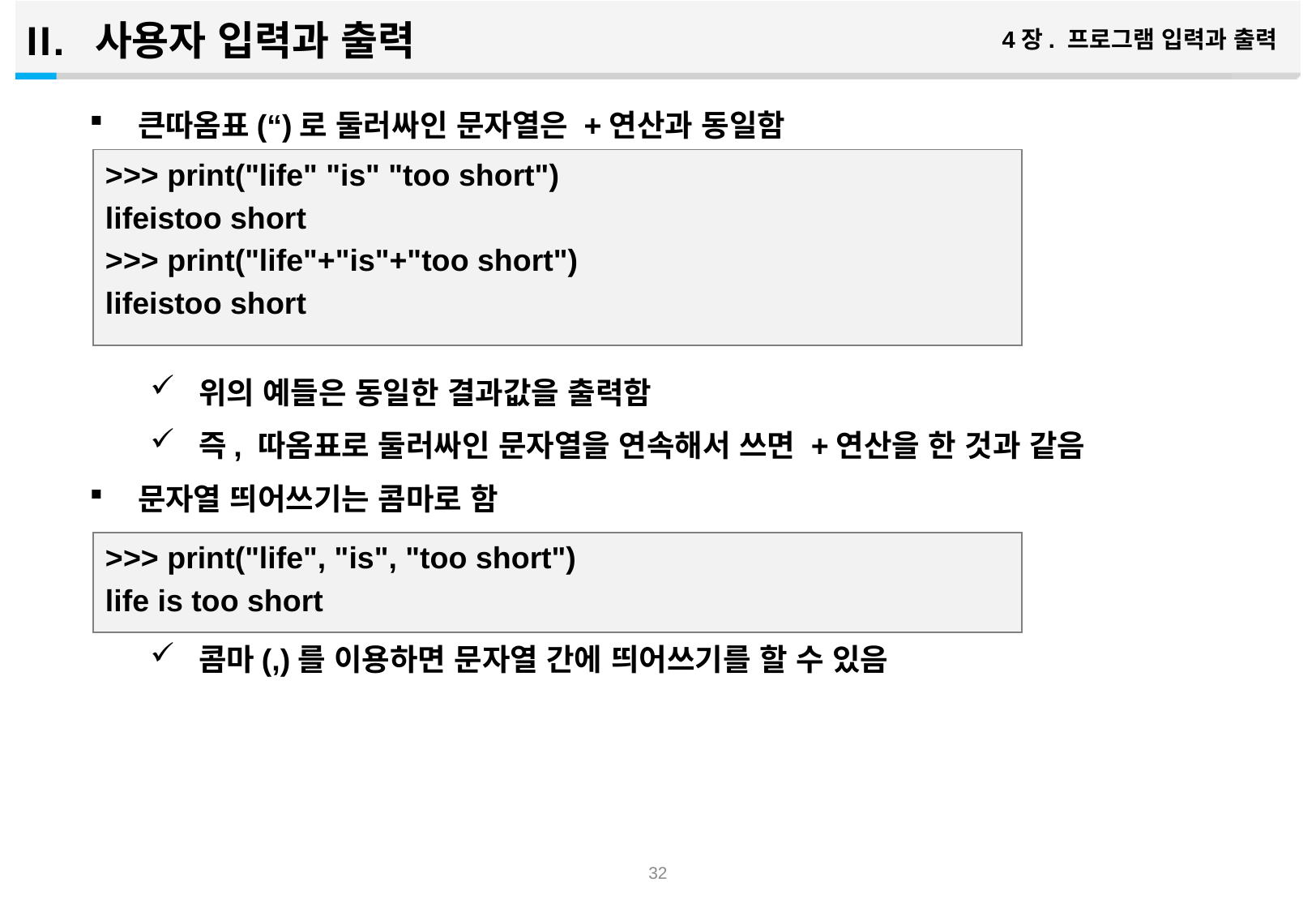

사용자 입력과 출력
4장. 프로그램 입력과 출력
큰따옴표(“)로 둘러싸인 문자열은 +연산과 동일함

위의 예들은 동일한 결과값을 출력함
즉, 따옴표로 둘러싸인 문자열을 연속해서 쓰면 +연산을 한 것과 같음
문자열 띄어쓰기는 콤마로 함

콤마(,)를 이용하면 문자열 간에 띄어쓰기를 할 수 있음

>>> print("life" "is" "too short")
lifeistoo short
>>> print("life"+"is"+"too short")
lifeistoo short

>>> print("life", "is", "too short")
life is too short

32